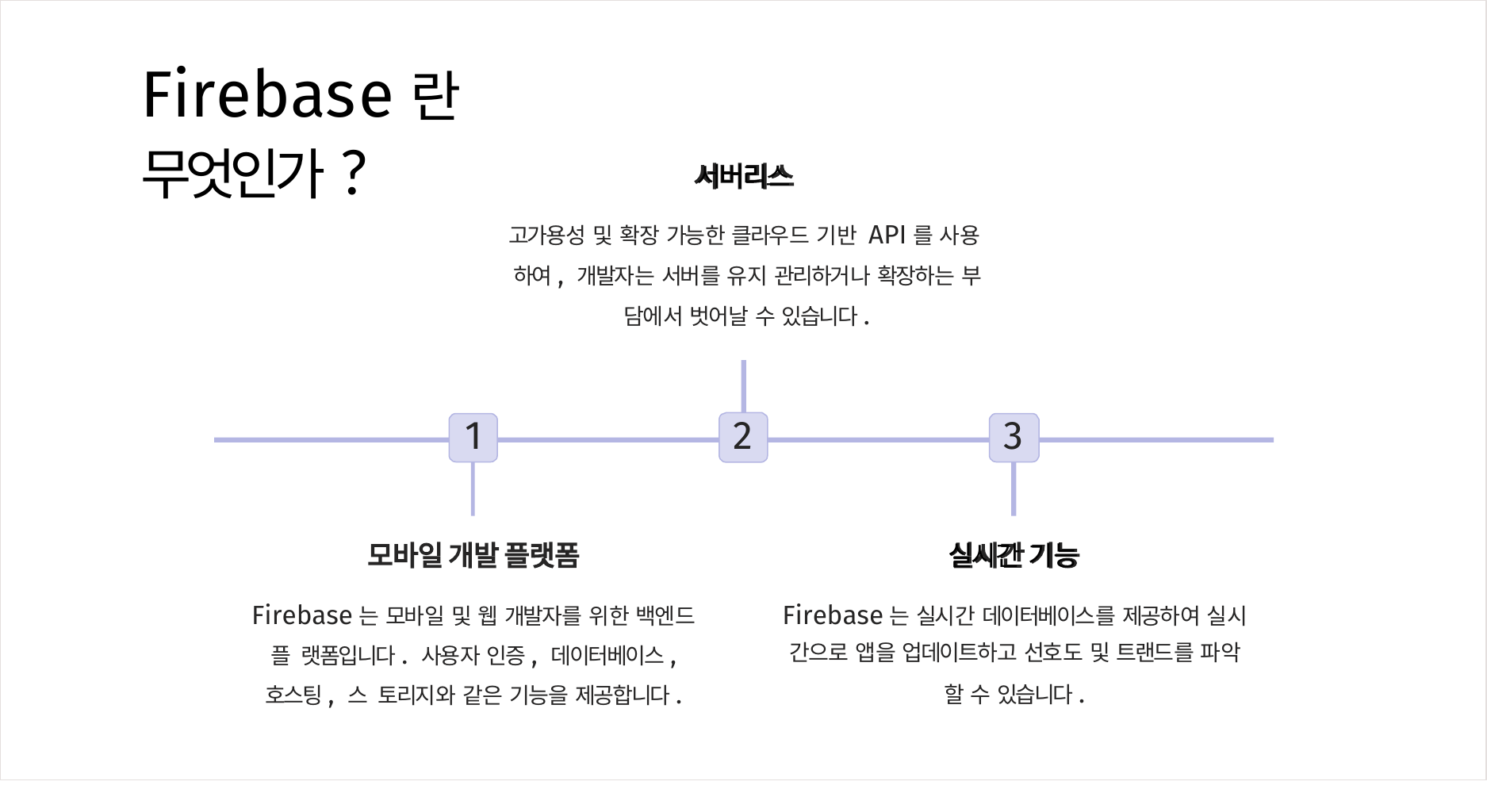

# Firebase란 무엇인가?
서버리스
고가용성 및 확장 가능한 클라우드 기반 API를 사용  하여, 개발자는 서버를 유지 관리하거나 확장하는 부  담에서 벗어날 수 있습니다.

1
3
2

실시간 기능

Firebase는 실시간 데이터베이스를 제공하여 실시  간으로 앱을 업데이트하고 선호도 및 트랜드를 파악  할 수 있습니다.
Firebase는 모바일 및 웹 개발자를 위한 백엔드 플  랫폼입니다. 사용자 인증, 데이터베이스, 호스팅, 스  토리지와 같은 기능을 제공합니다.